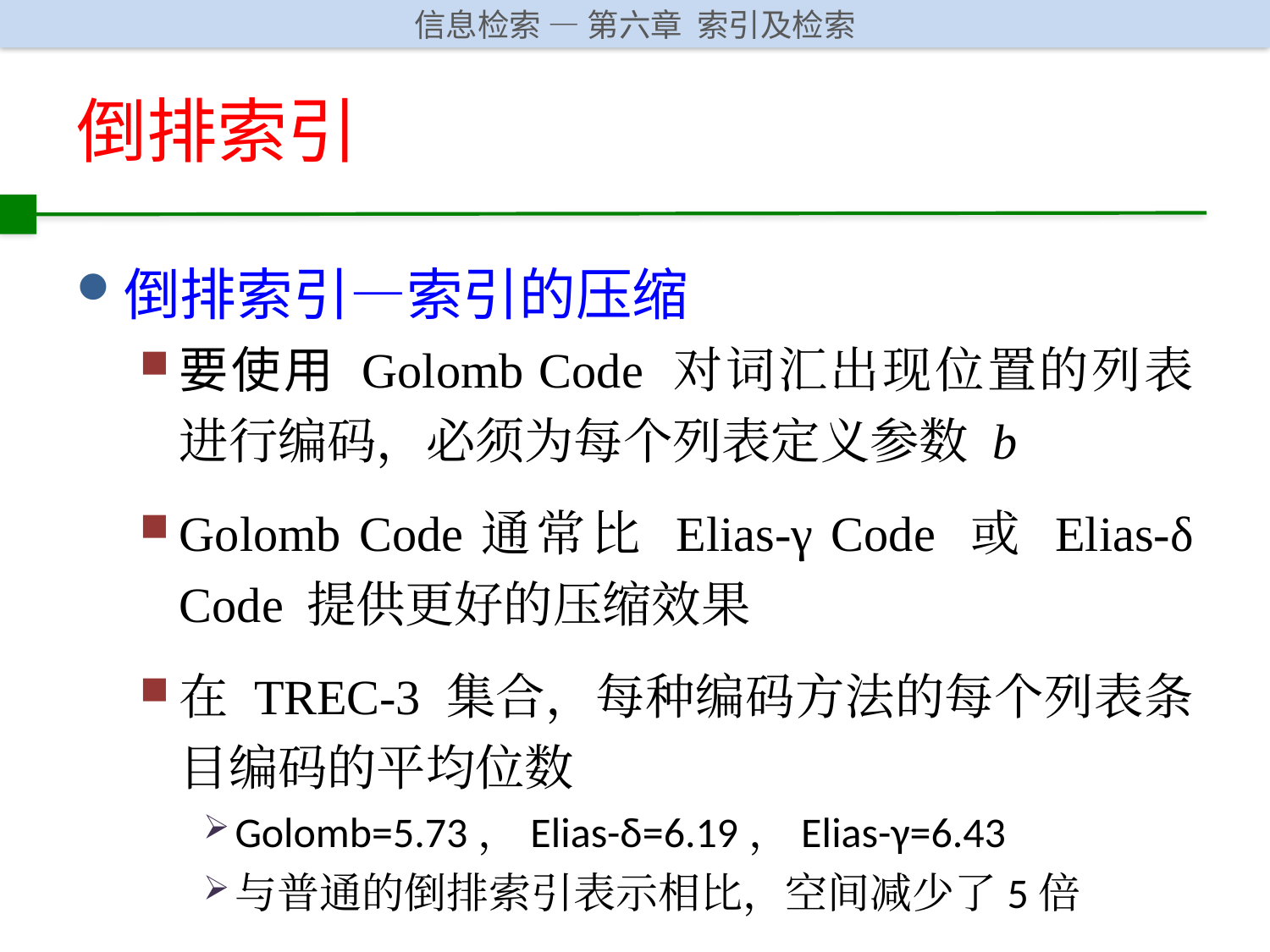

# 倒排索引
倒排索引—索引的压缩
要使用 Golomb Code 对词汇出现位置的列表进行编码，必须为每个列表定义参数 b
Golomb Code通常比 Elias-γ Code 或 Elias-δ Code 提供更好的压缩效果
在 TREC-3 集合，每种编码方法的每个列表条目编码的平均位数
Golomb=5.73，Elias-δ=6.19，Elias-γ=6.43
与普通的倒排索引表示相比，空间减少了5倍